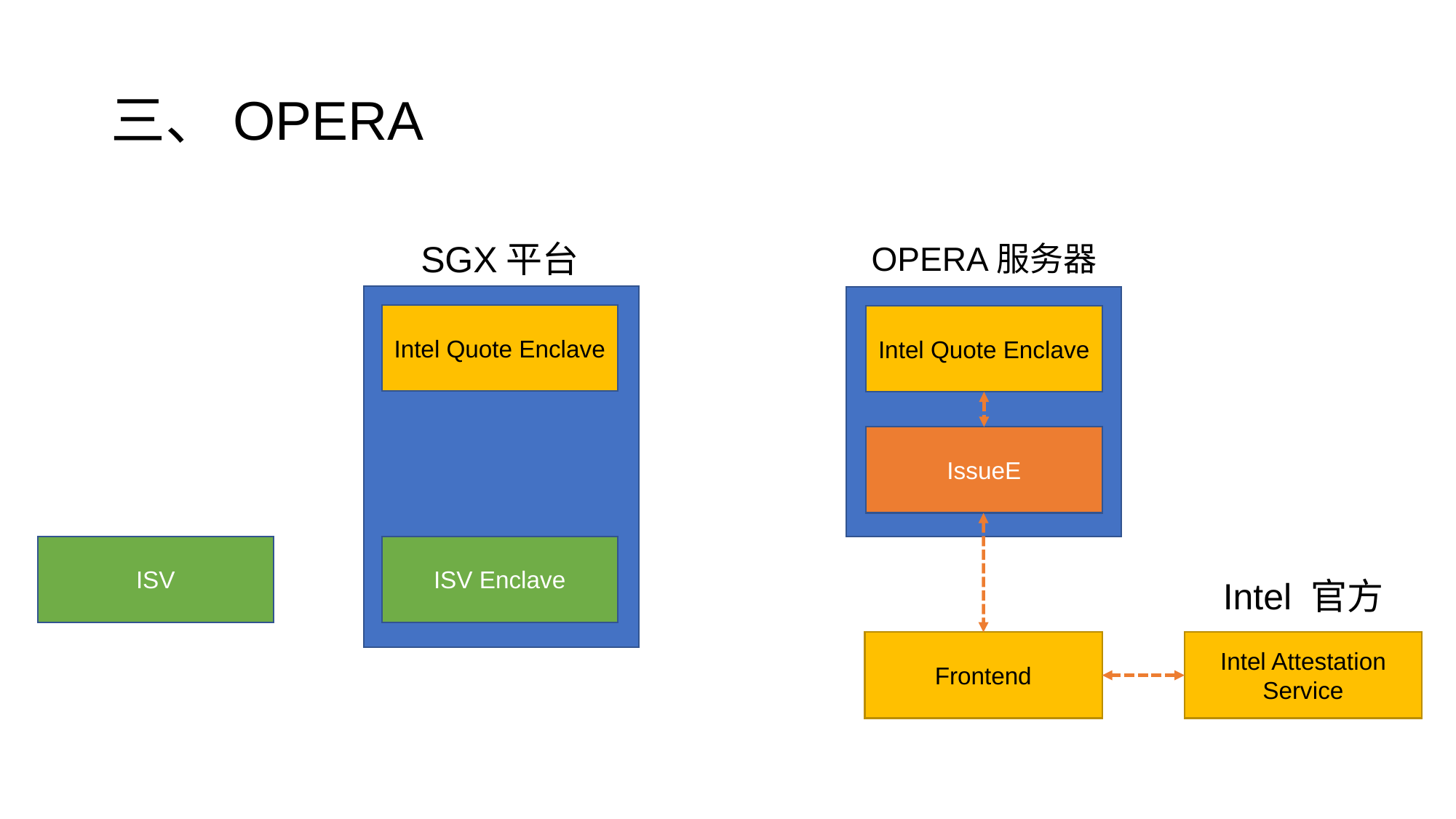

# 三、OPERA
SGX平台
OPERA服务器

Intel Quote Enclave
Intel Quote Enclave
IssueE
ISV
ISV Enclave
Intel 官方
Frontend
Intel Attestation Service